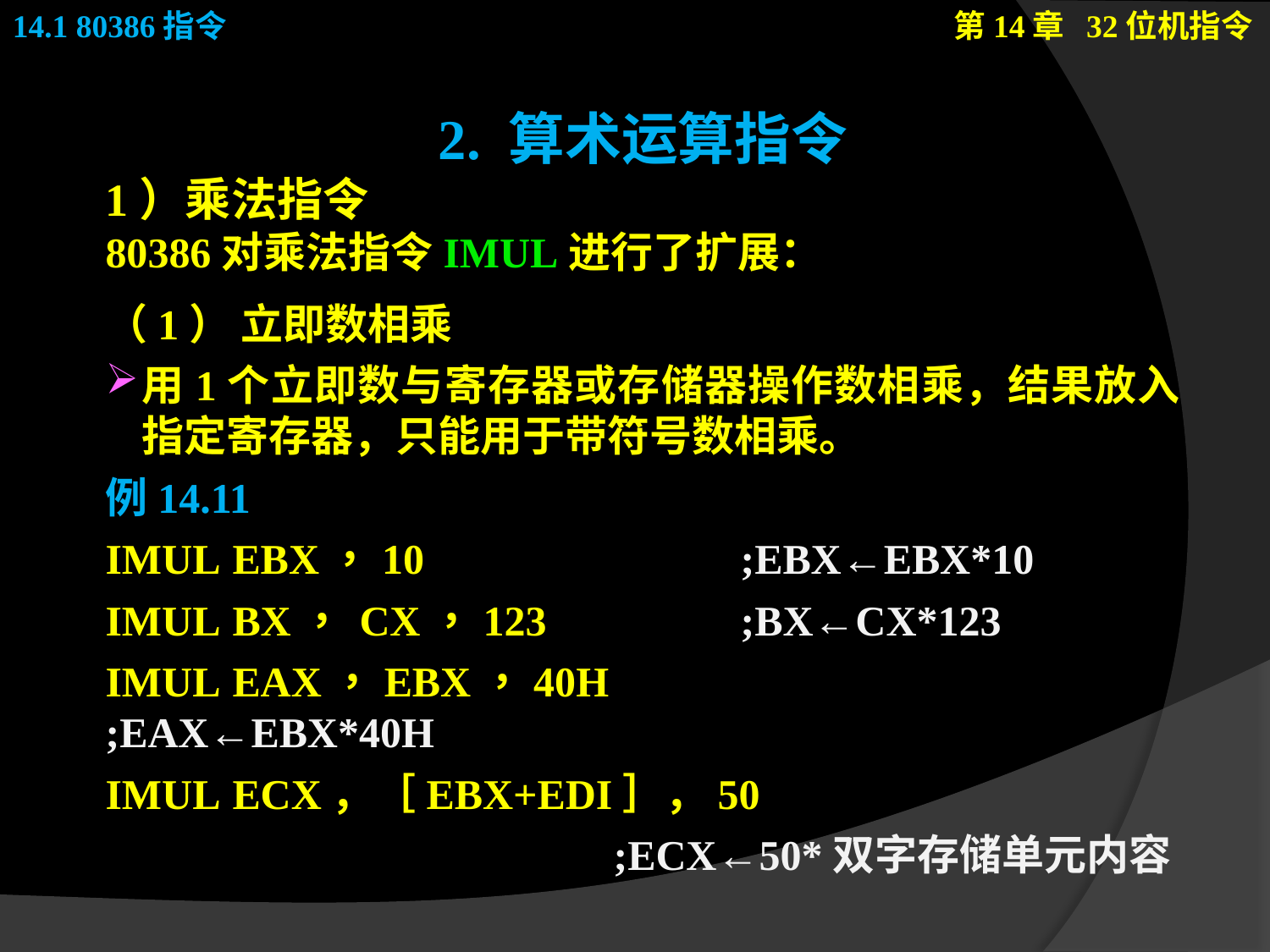

2. 算术运算指令
1）乘法指令
80386对乘法指令IMUL进行了扩展：
（1） 立即数相乘
用1个立即数与寄存器或存储器操作数相乘，结果放入指定寄存器，只能用于带符号数相乘。
例14.11
IMUL	EBX，10			;EBX←EBX*10
IMUL	BX，	CX，123  	 	;BX←CX*123
IMUL	EAX，EBX，40H 		;EAX←EBX*40H
IMUL	ECX，［EBX+EDI］，50
				;ECX←50*双字存储单元内容